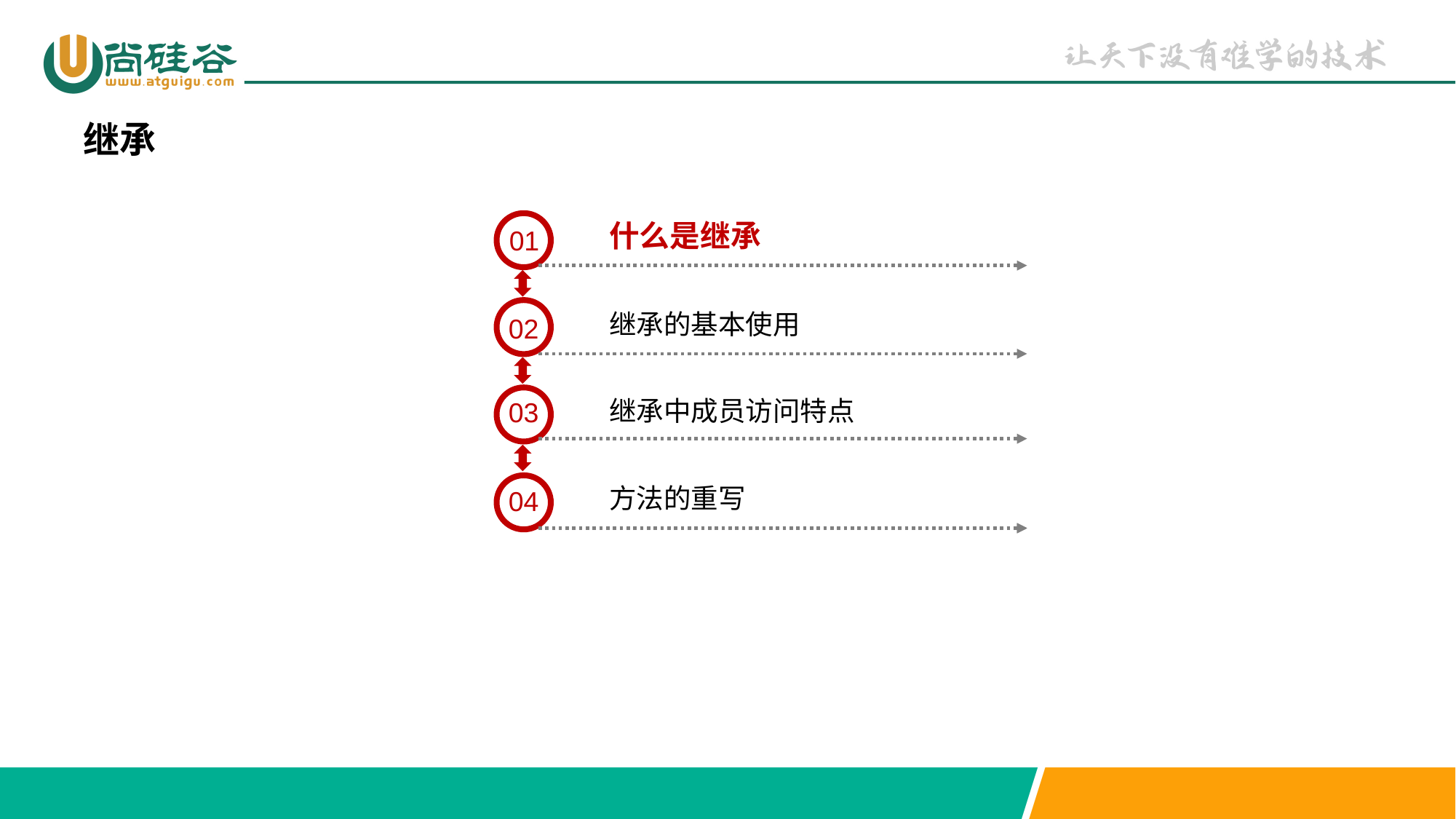

继承

什么是继承
01

继承的基本使用
02

继承中成员访问特点
03

方法的重写
04